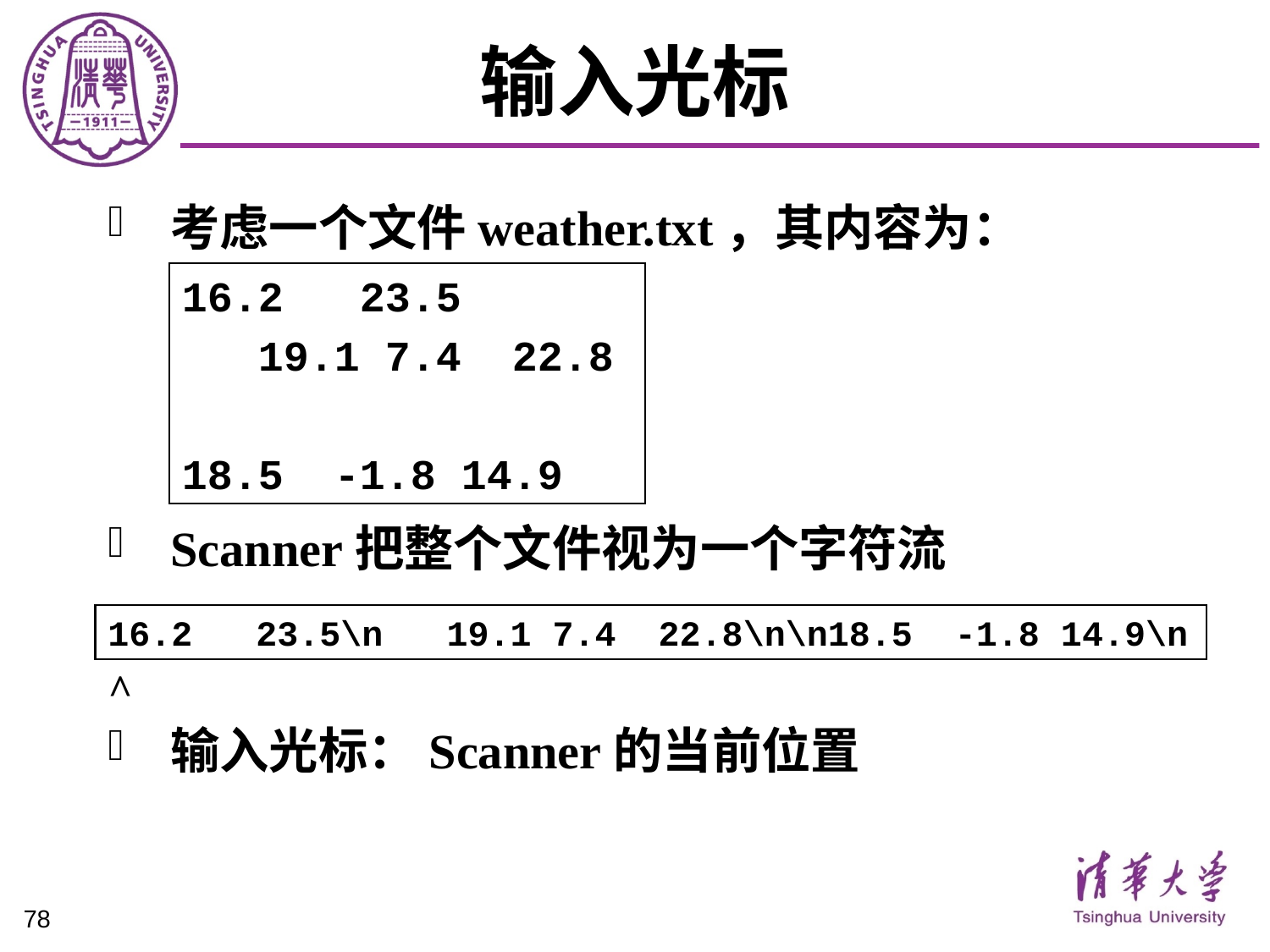

# 输入光标
考虑一个文件weather.txt，其内容为：
Scanner把整个文件视为一个字符流
输入光标：Scanner的当前位置
16.2   23.5
   19.1 7.4  22.8

18.5  -1.8 14.9
16.2   23.5\n   19.1 7.4  22.8\n\n18.5  -1.8 14.9\n
^
78